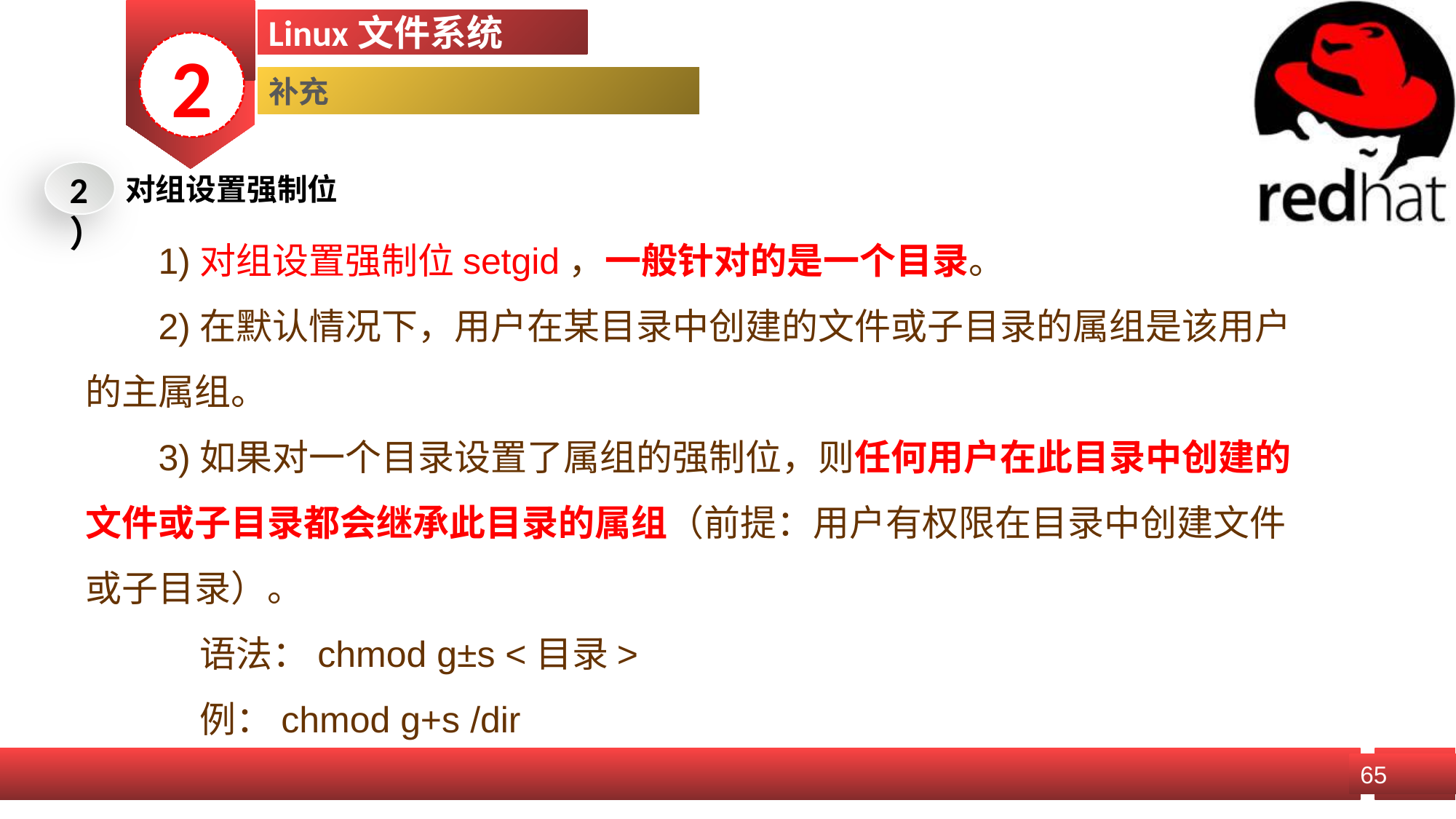

Linux文件系统
2
补充
2）

对组设置强制位
1)对组设置强制位setgid，一般针对的是一个目录。
2)在默认情况下，用户在某目录中创建的文件或子目录的属组是该用户的主属组。
3)如果对一个目录设置了属组的强制位，则任何用户在此目录中创建的文件或子目录都会继承此目录的属组（前提：用户有权限在目录中创建文件或子目录）。
    语法：chmod g±s <目录>
    例：chmod g+s /dir